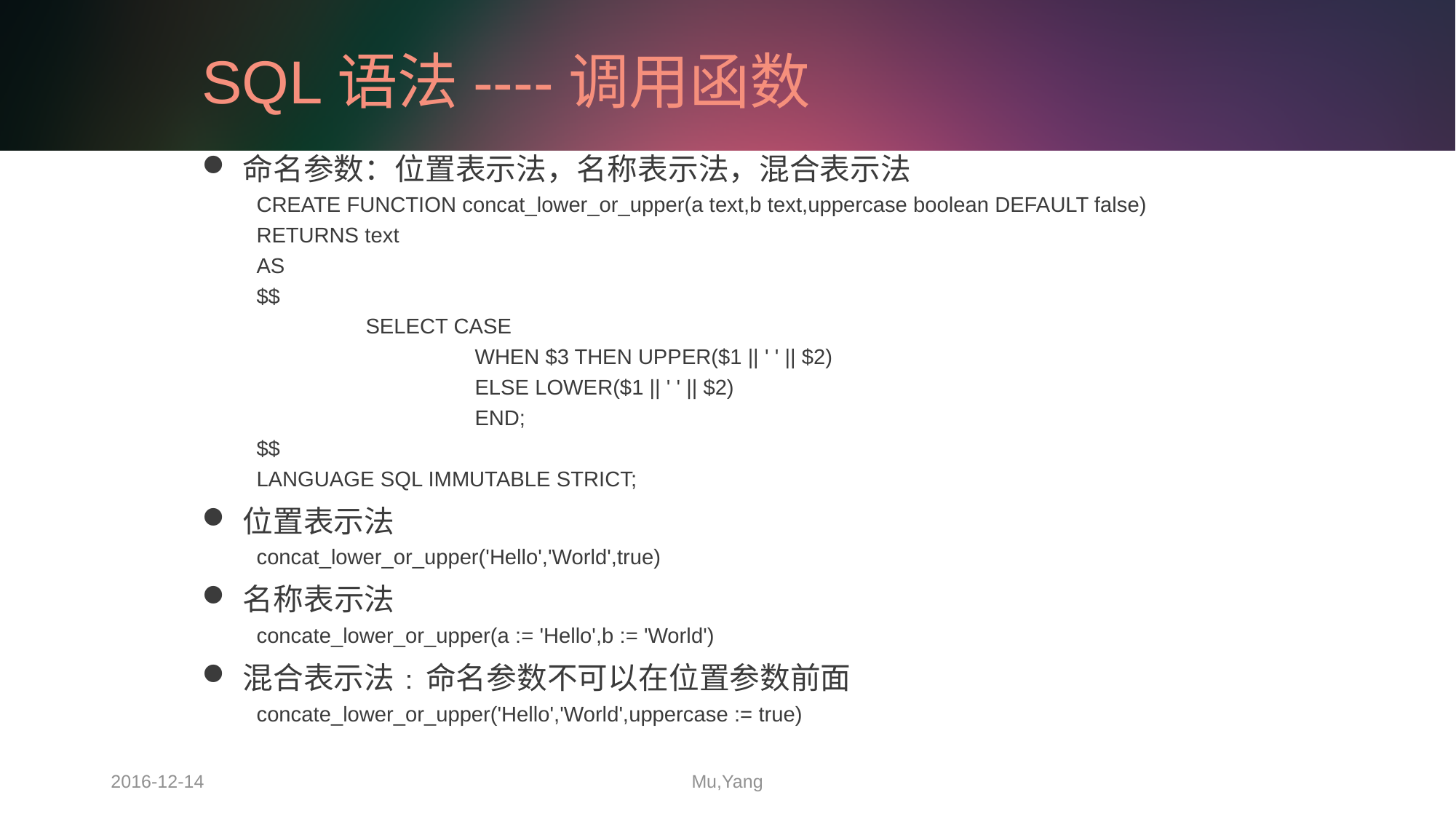

# SQL语法----调用函数
命名参数：位置表示法，名称表示法，混合表示法
CREATE FUNCTION concat_lower_or_upper(a text,b text,uppercase boolean DEFAULT false)
RETURNS text
AS
$$
	SELECT CASE
		WHEN $3 THEN UPPER($1 || ' ' || $2)
		ELSE LOWER($1 || ' ' || $2)
		END;
$$
LANGUAGE SQL IMMUTABLE STRICT;
位置表示法
concat_lower_or_upper('Hello','World',true)
名称表示法
concate_lower_or_upper(a := 'Hello',b := 'World')
混合表示法:命名参数不可以在位置参数前面
concate_lower_or_upper('Hello','World',uppercase := true)
2016-12-14
Mu,Yang
53